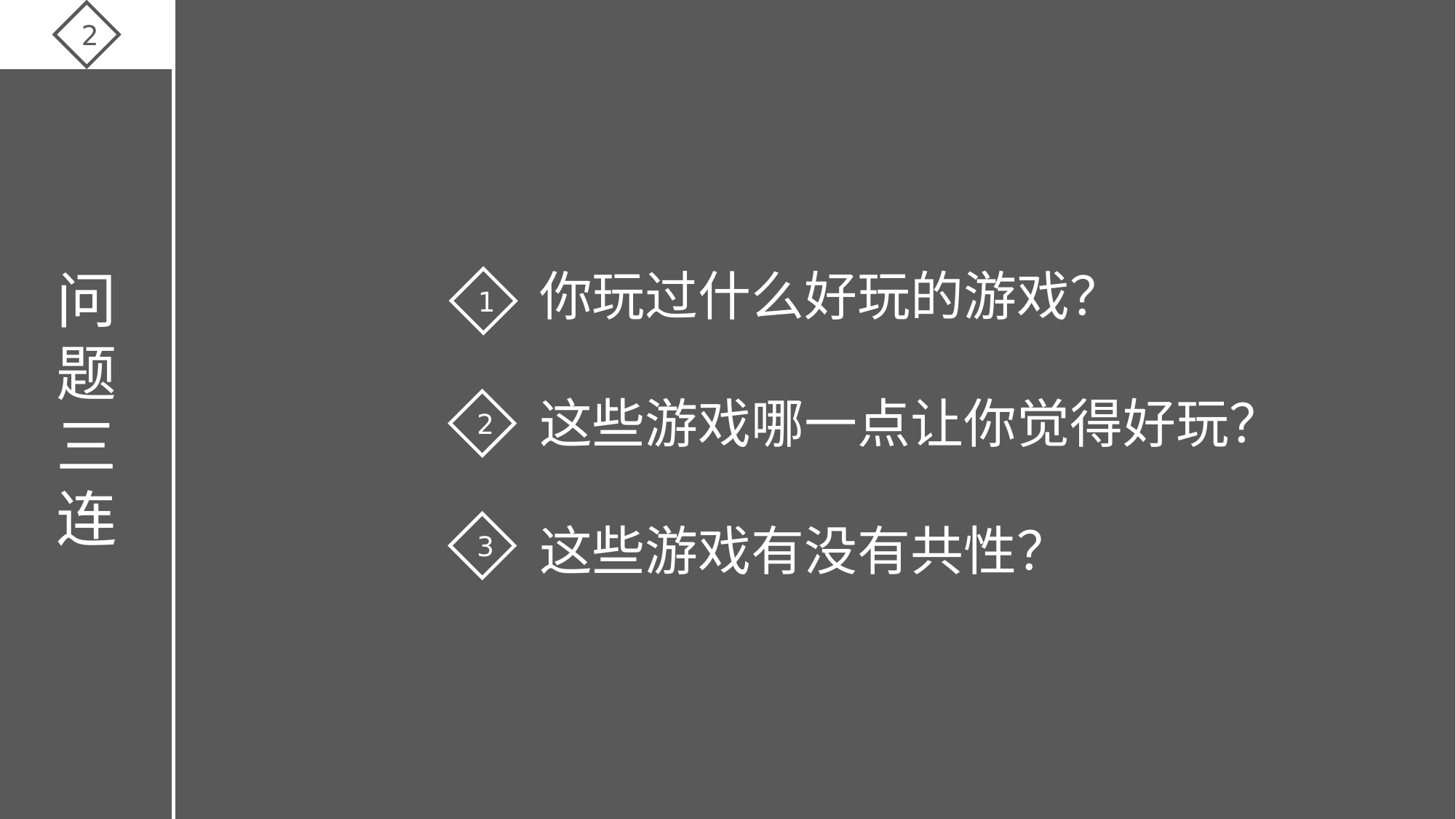

2
问题三连
你玩过什么好玩的游戏？

这些游戏哪一点让你觉得好玩？

这些游戏有没有共性？
1
2
3